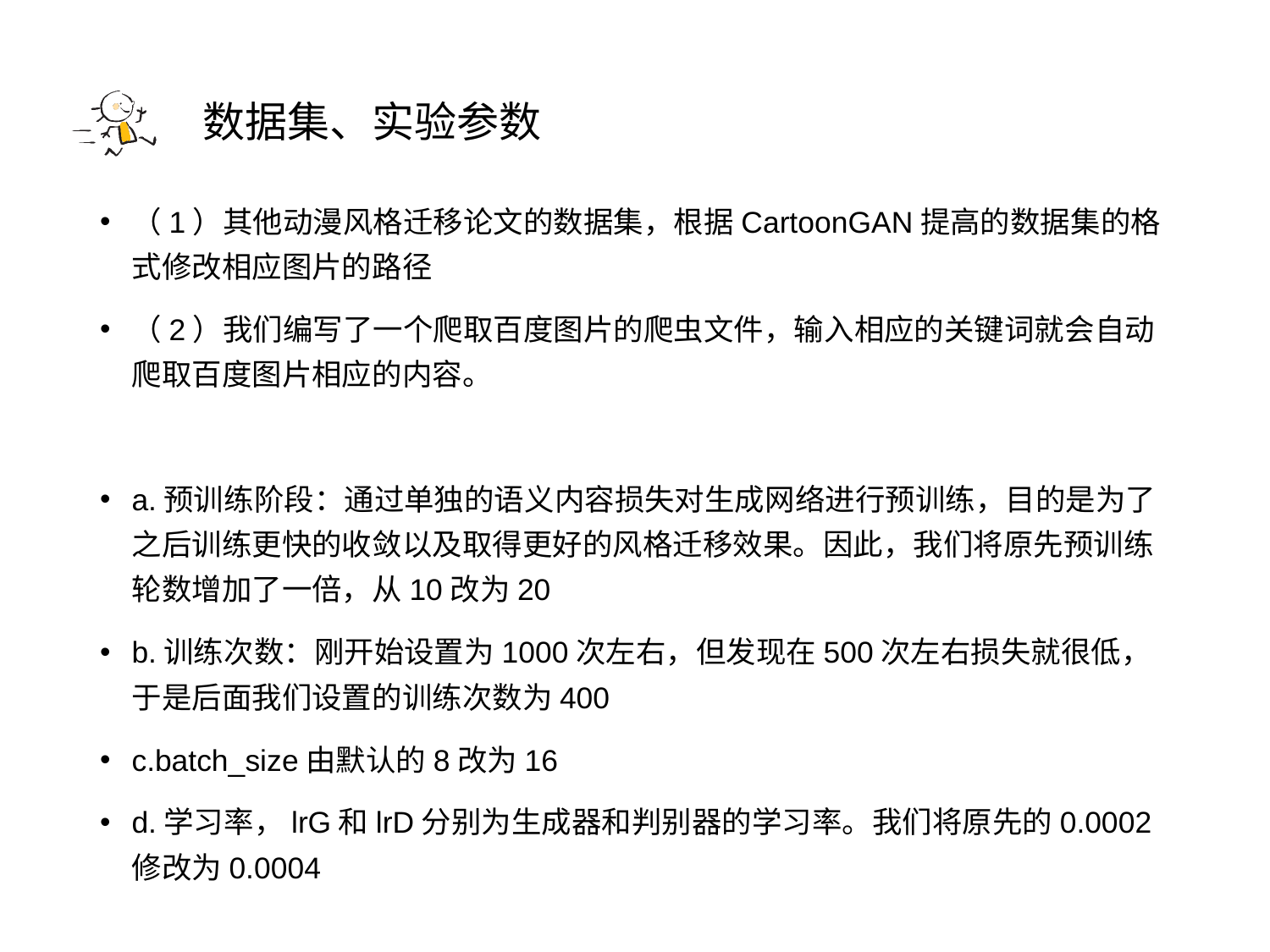

# 数据集、实验参数
（1）其他动漫风格迁移论文的数据集，根据CartoonGAN提高的数据集的格式修改相应图片的路径
（2）我们编写了一个爬取百度图片的爬虫文件，输入相应的关键词就会自动爬取百度图片相应的内容。

a.预训练阶段：通过单独的语义内容损失对生成网络进行预训练，目的是为了之后训练更快的收敛以及取得更好的风格迁移效果。因此，我们将原先预训练轮数增加了一倍，从10改为20
b.训练次数：刚开始设置为1000次左右，但发现在500次左右损失就很低，于是后面我们设置的训练次数为400
c.batch_size由默认的8改为16
d.学习率，lrG和lrD分别为生成器和判别器的学习率。我们将原先的0.0002修改为0.0004